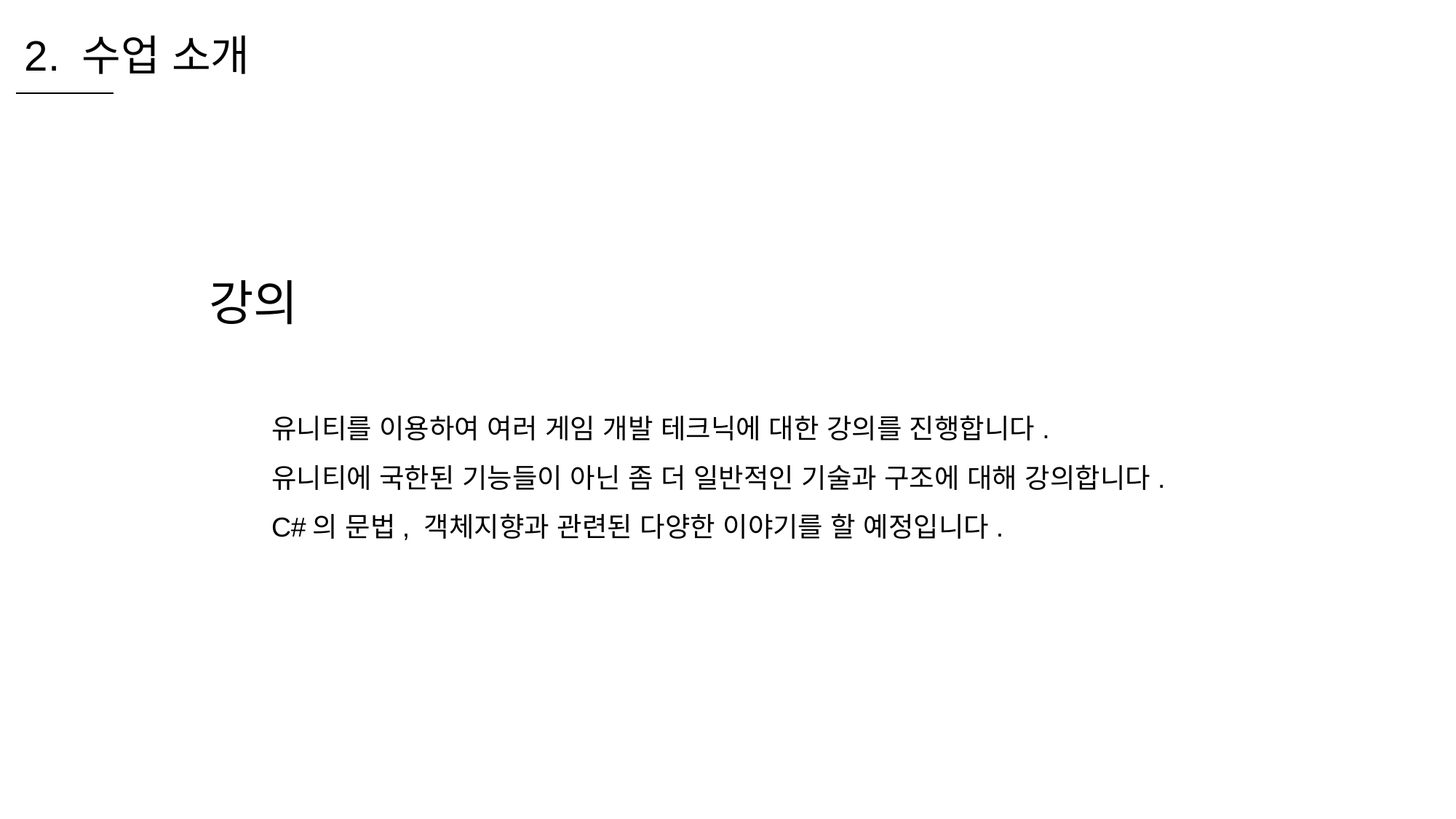

2. 수업 소개
강의
유니티를 이용하여 여러 게임 개발 테크닉에 대한 강의를 진행합니다.
유니티에 국한된 기능들이 아닌 좀 더 일반적인 기술과 구조에 대해 강의합니다.
C#의 문법, 객체지향과 관련된 다양한 이야기를 할 예정입니다.